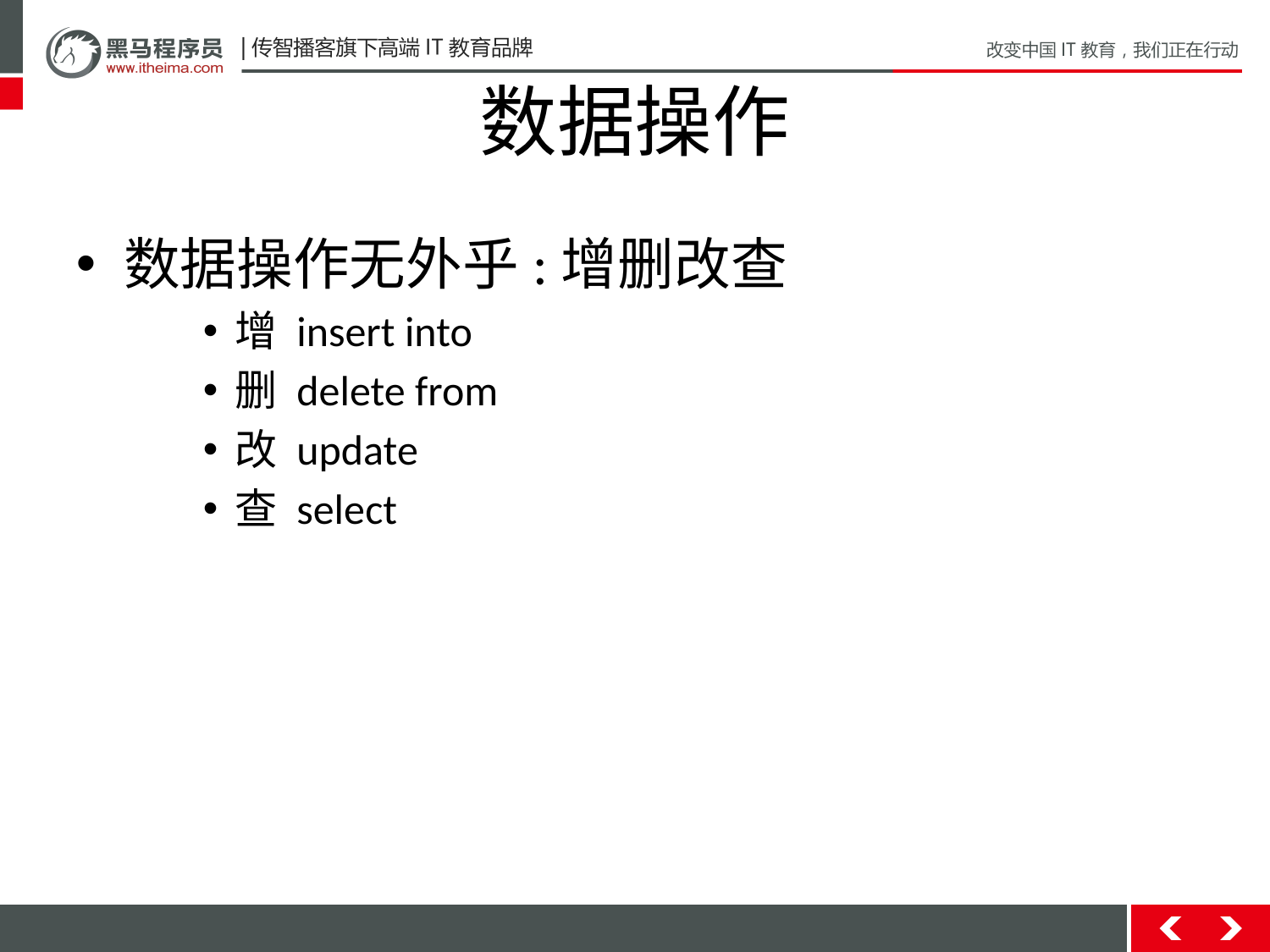

# 数据操作
数据操作无外乎:增删改查
增 insert into
删 delete from
改 update
查 select